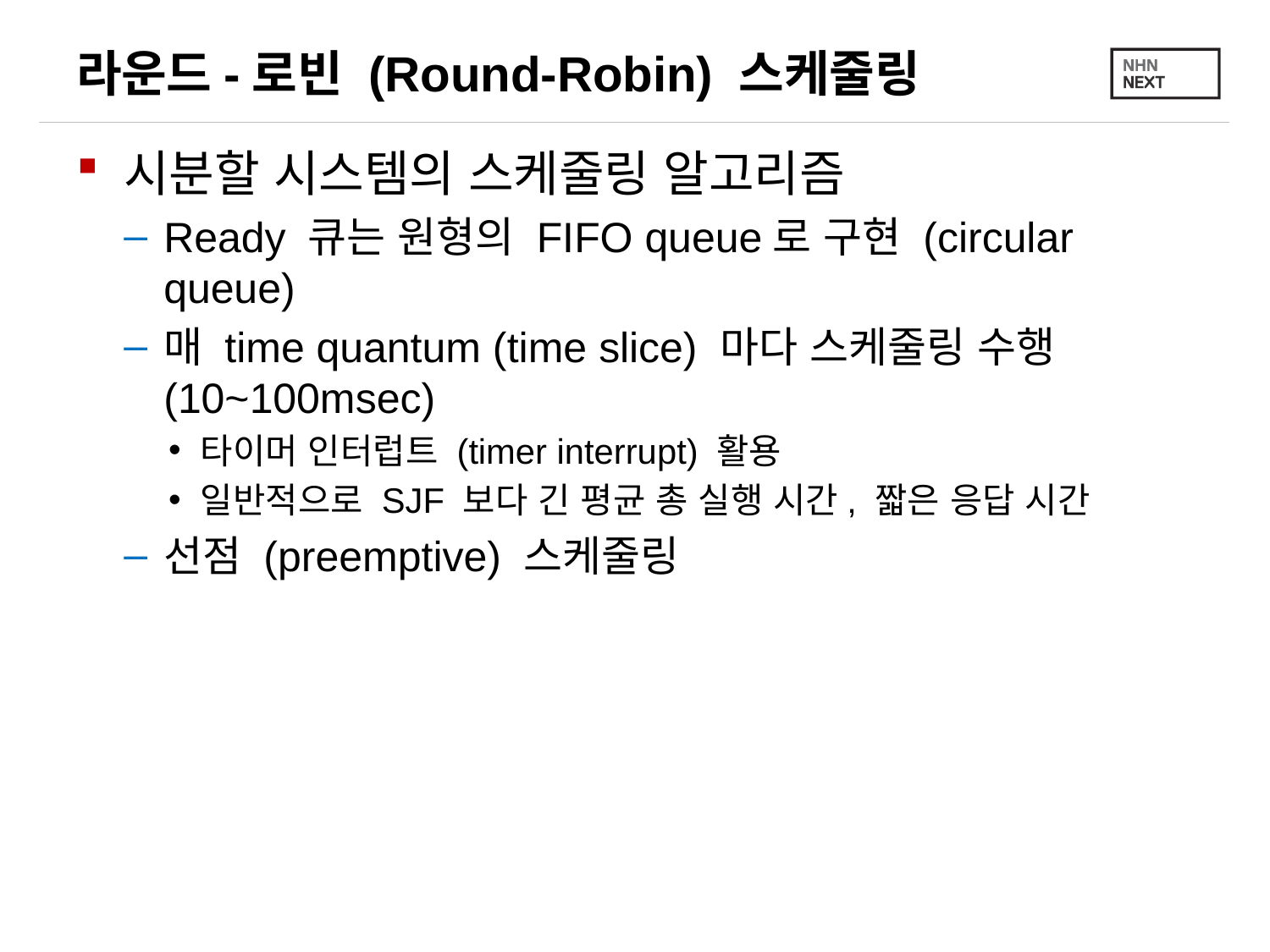

# 라운드-로빈 (Round-Robin) 스케줄링
시분할 시스템의 스케줄링 알고리즘
Ready 큐는 원형의 FIFO queue로 구현 (circular queue)
매 time quantum (time slice) 마다 스케줄링 수행 (10~100msec)
타이머 인터럽트 (timer interrupt) 활용
일반적으로 SJF 보다 긴 평균 총 실행 시간, 짧은 응답 시간
선점 (preemptive) 스케줄링